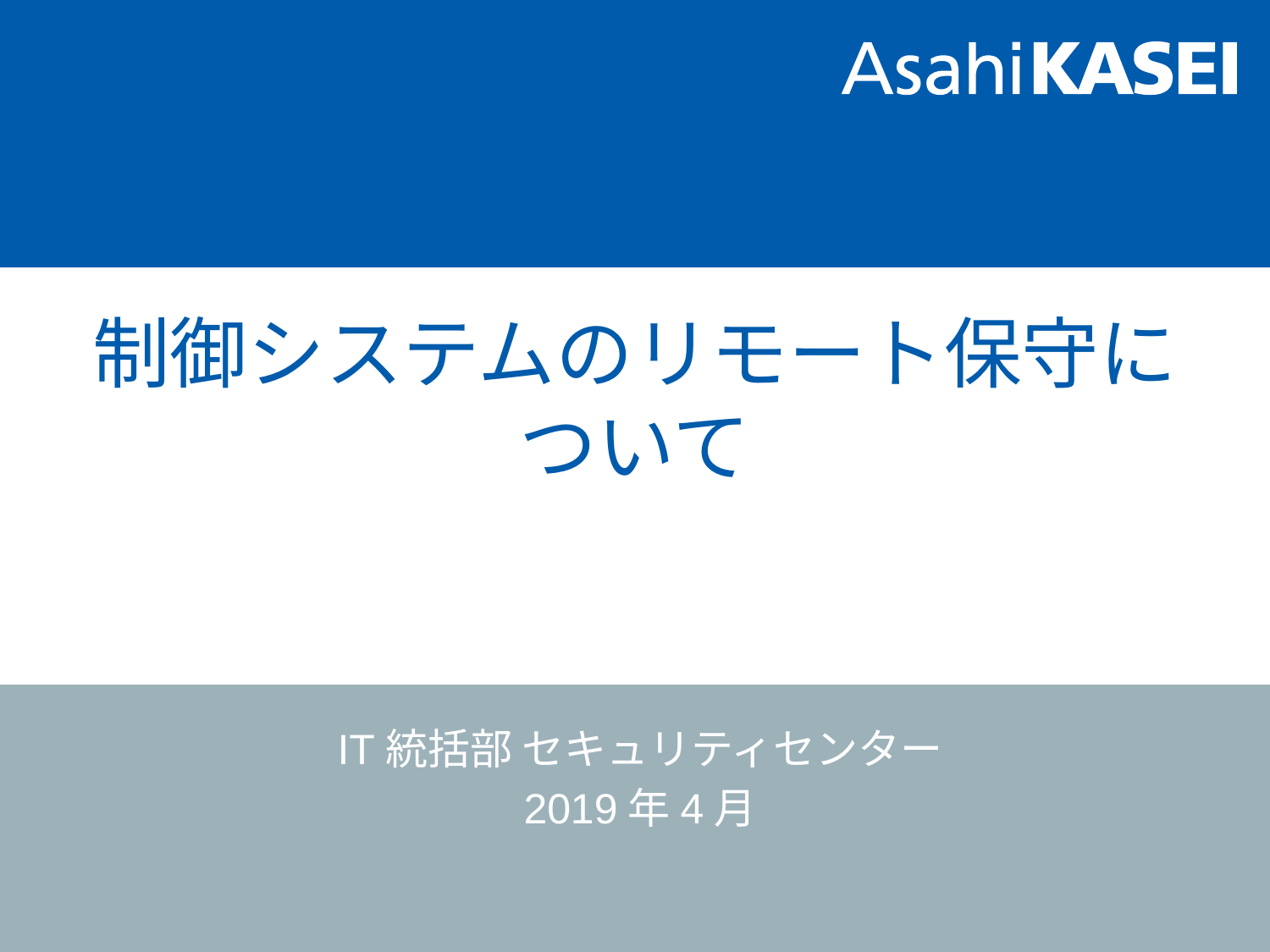

# 制御システムのリモート保守について

IT統括部 セキュリティセンター
2019年4月